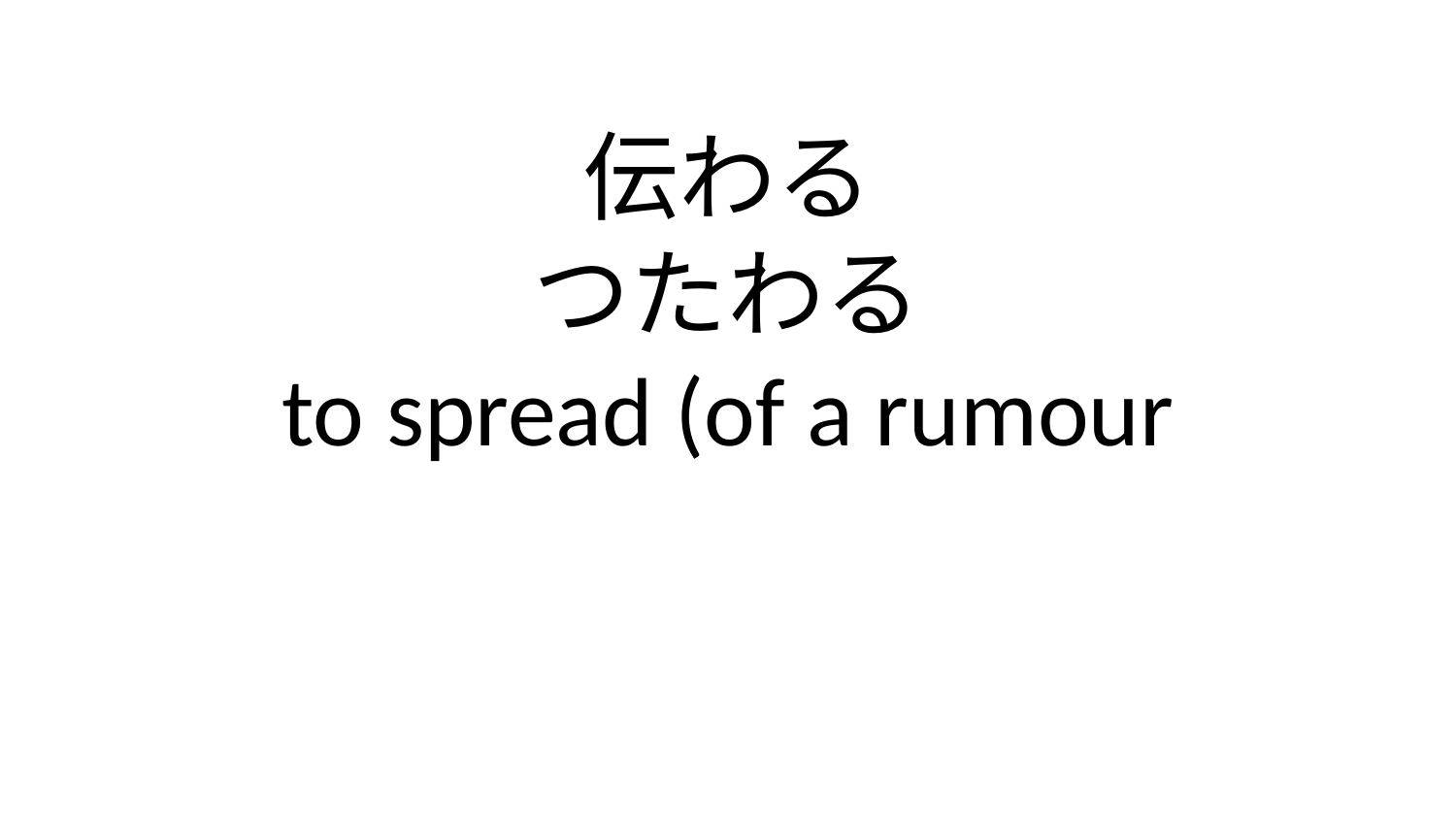

伝わる
つたわる
to spread (of a rumour